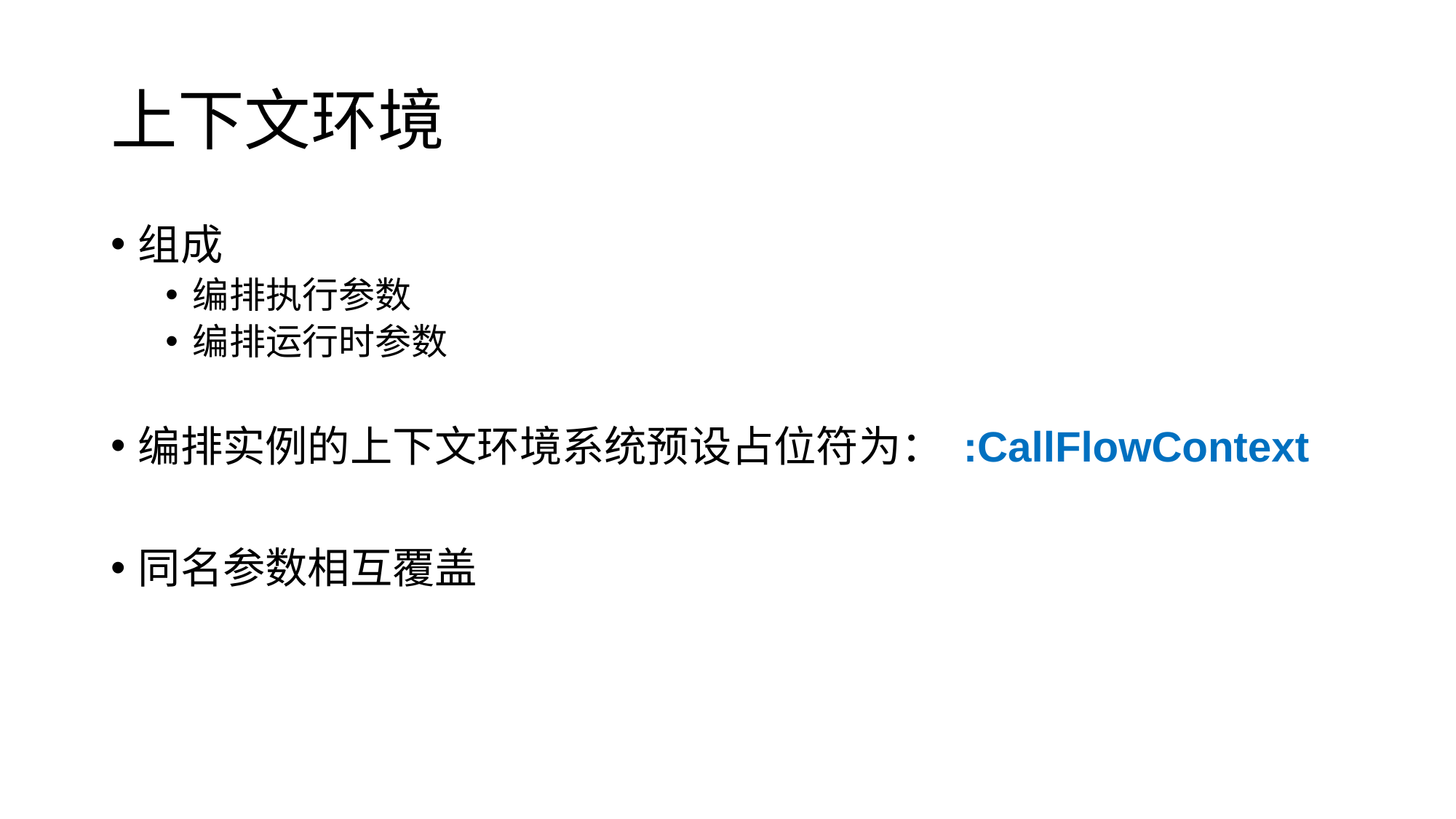

# 上下文环境
组成
编排执行参数
编排运行时参数

编排实例的上下文环境系统预设占位符为： :CallFlowContext

同名参数相互覆盖